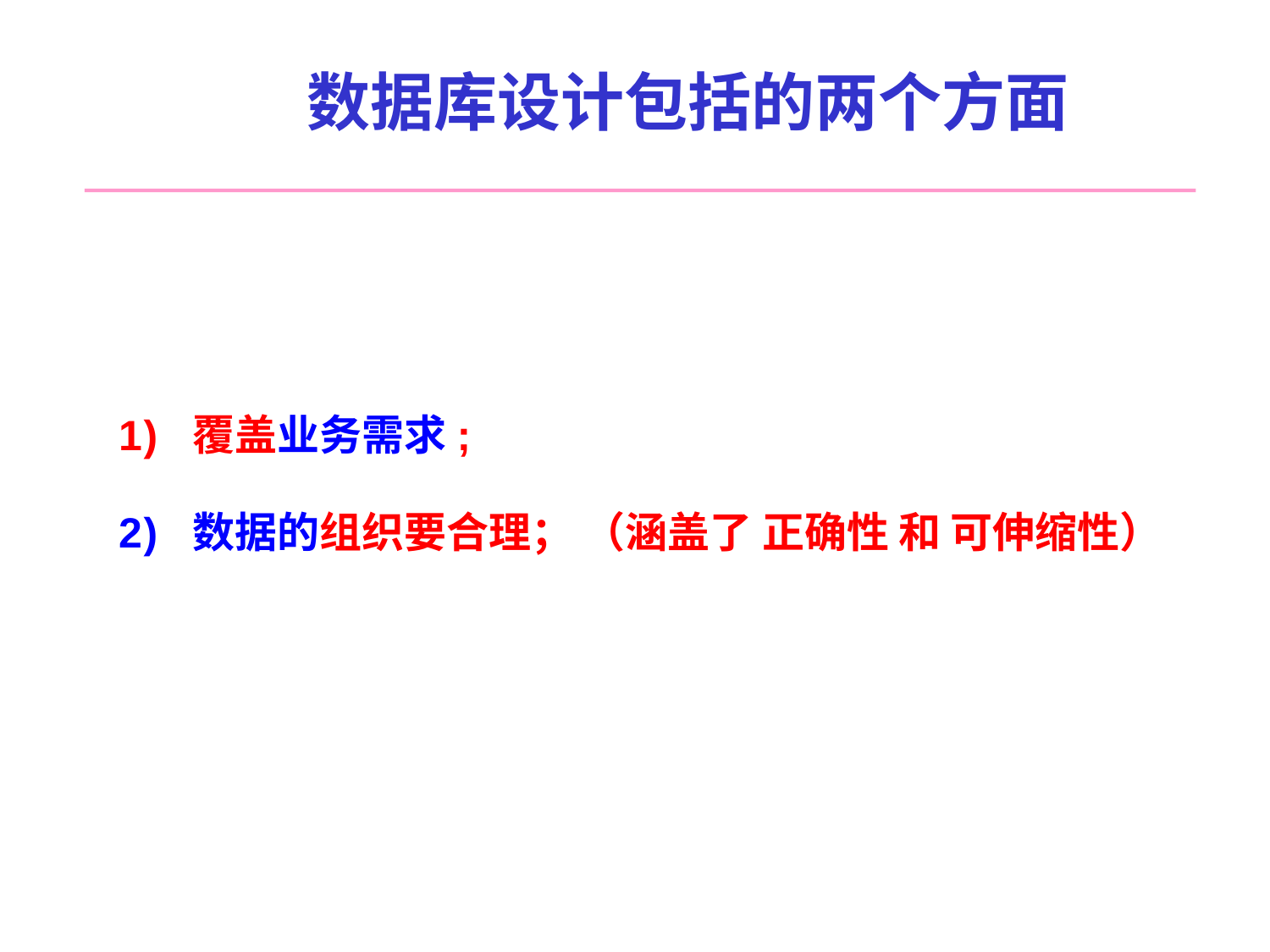

# 数据库设计包括的两个方面
覆盖业务需求;
数据的组织要合理； （涵盖了 正确性 和 可伸缩性）